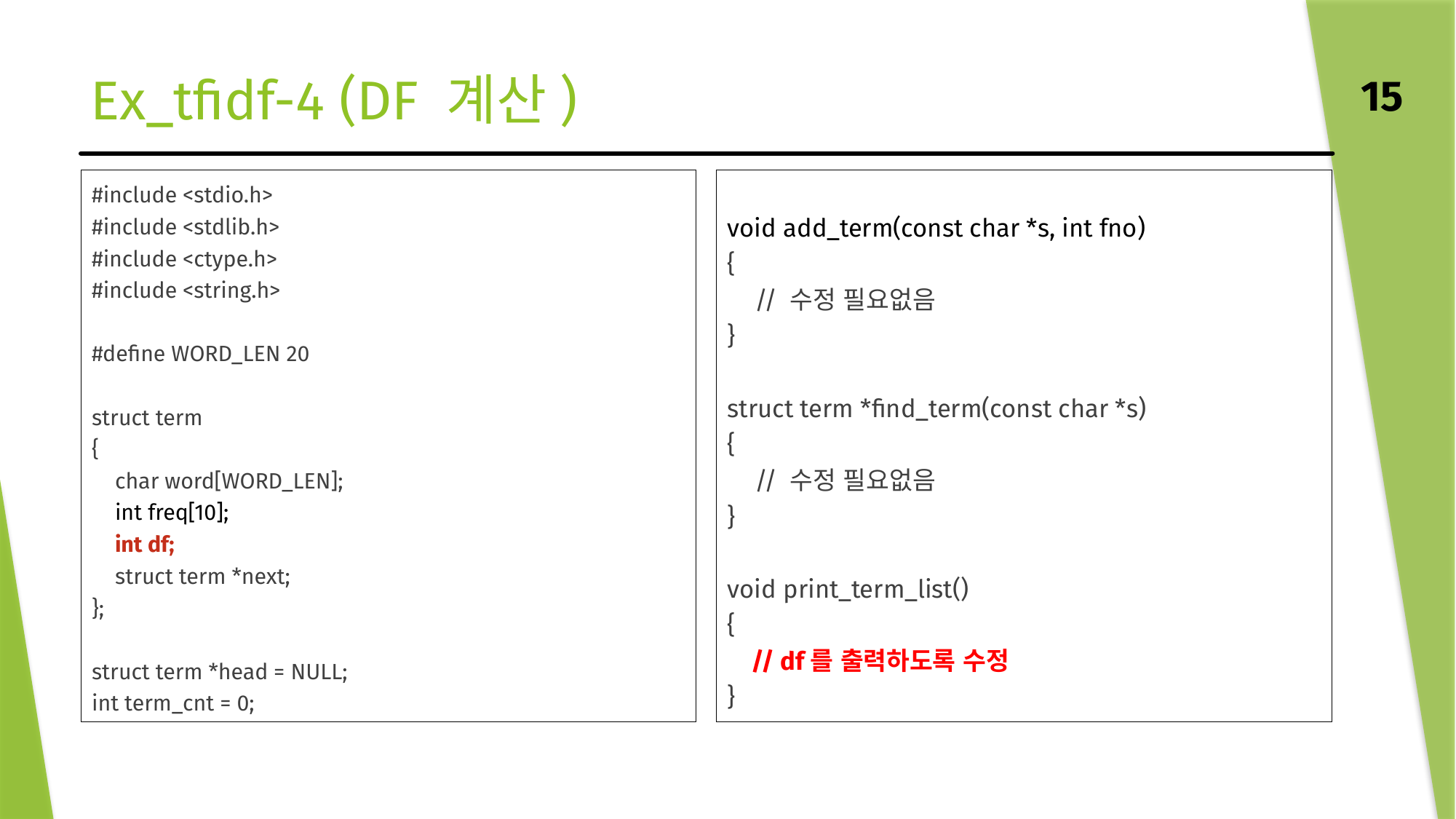

# Ex_tfidf-4 (DF 계산)
15
#include <stdio.h>
#include <stdlib.h>
#include <ctype.h>
#include <string.h>

#define WORD_LEN 20

struct term
{
    char word[WORD_LEN];
    int freq[10];
    int df;
    struct term *next;
};

struct term *head = NULL;
int term_cnt = 0;

void add_term(const char *s, int fno)
{
    // 수정 필요없음
}

struct term *find_term(const char *s)
{
    // 수정 필요없음
}

void print_term_list()
{
    // df를 출력하도록 수정
}